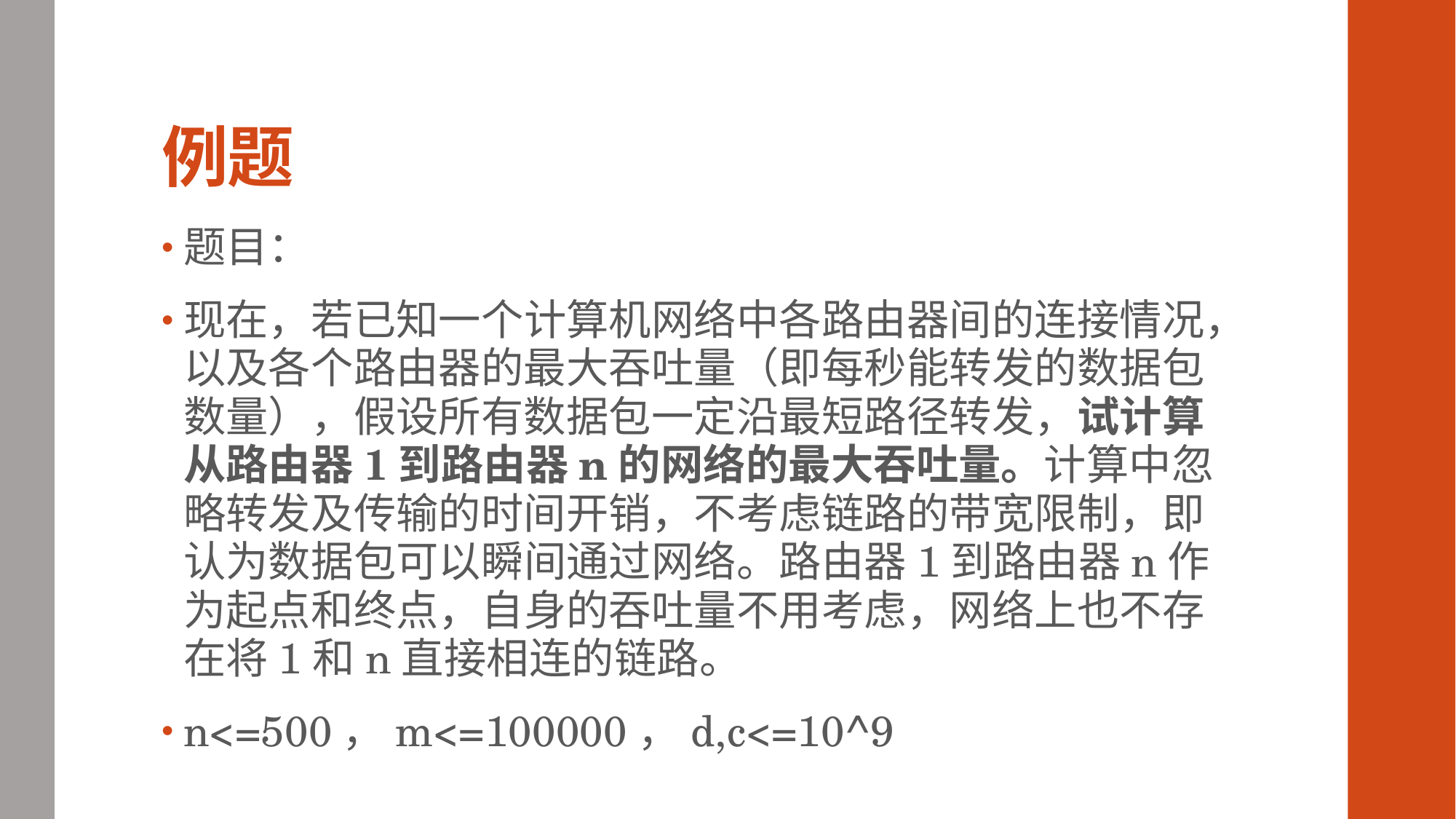

# 例题
题目：
现在，若已知一个计算机网络中各路由器间的连接情况，以及各个路由器的最大吞吐量（即每秒能转发的数据包数量），假设所有数据包一定沿最短路径转发，试计算从路由器1到路由器n的网络的最大吞吐量。计算中忽略转发及传输的时间开销，不考虑链路的带宽限制，即认为数据包可以瞬间通过网络。路由器1到路由器n作为起点和终点，自身的吞吐量不用考虑，网络上也不存在将1和n直接相连的链路。
n<=500，m<=100000，d,c<=10^9